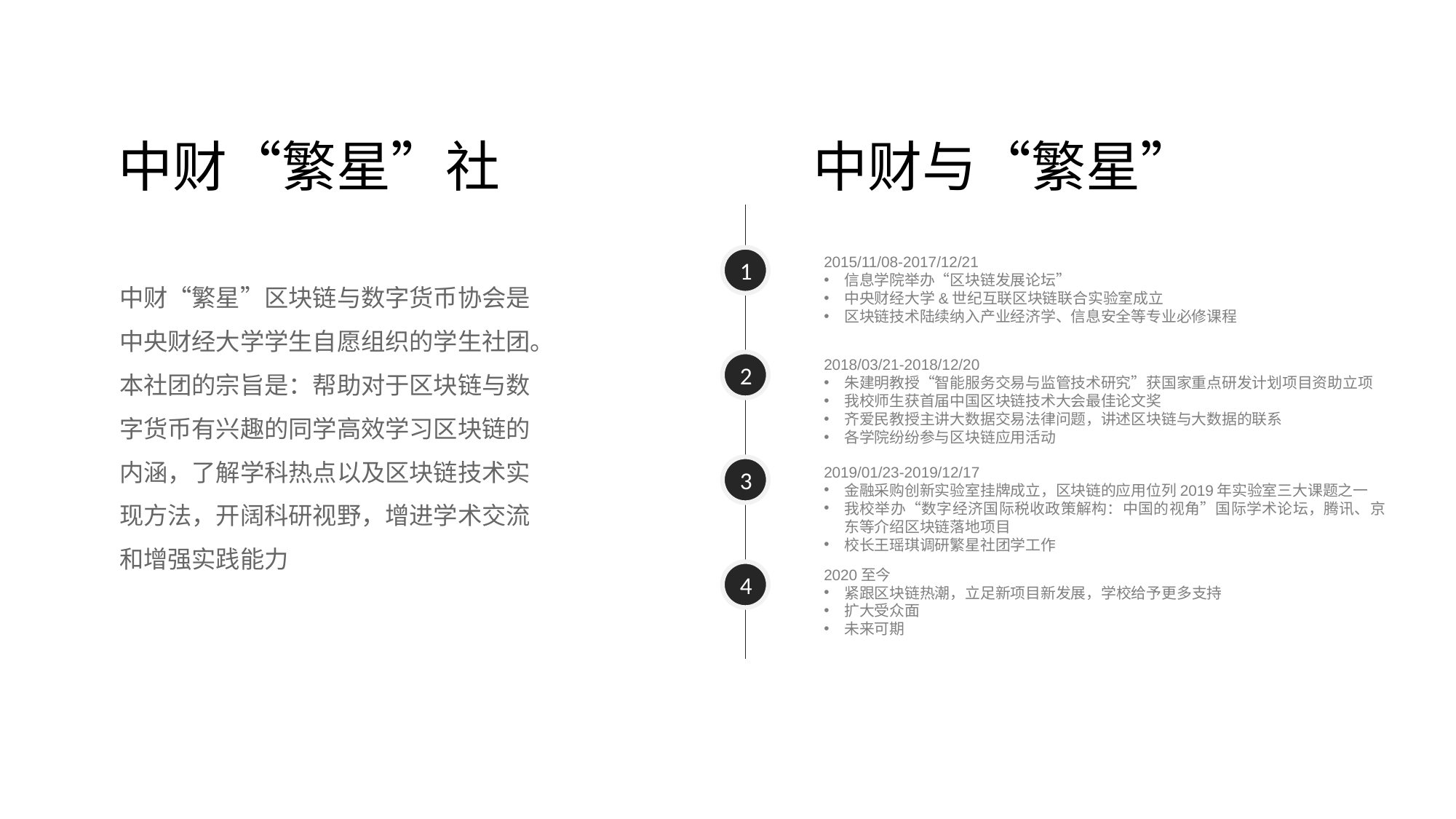

中财“繁星”社
中财与“繁星”
1
2015/11/08-2017/12/21
信息学院举办“区块链发展论坛”
中央财经大学&世纪互联区块链联合实验室成立
区块链技术陆续纳入产业经济学、信息安全等专业必修课程
中财“繁星”区块链与数字货币协会是中央财经大学学生自愿组织的学生社团。本社团的宗旨是：帮助对于区块链与数字货币有兴趣的同学高效学习区块链的内涵，了解学科热点以及区块链技术实现方法，开阔科研视野，增进学术交流和增强实践能力
2018/03/21-2018/12/20
朱建明教授“智能服务交易与监管技术研究”获国家重点研发计划项目资助立项
我校师生获首届中国区块链技术大会最佳论文奖
齐爱民教授主讲大数据交易法律问题，讲述区块链与大数据的联系
各学院纷纷参与区块链应用活动
2
3
2019/01/23-2019/12/17
金融采购创新实验室挂牌成立，区块链的应用位列2019年实验室三大课题之一
我校举办“数字经济国际税收政策解构：中国的视角”国际学术论坛，腾讯、京东等介绍区块链落地项目
校长王瑶琪调研繁星社团学工作
2020至今
紧跟区块链热潮，立足新项目新发展，学校给予更多支持
扩大受众面
未来可期
4